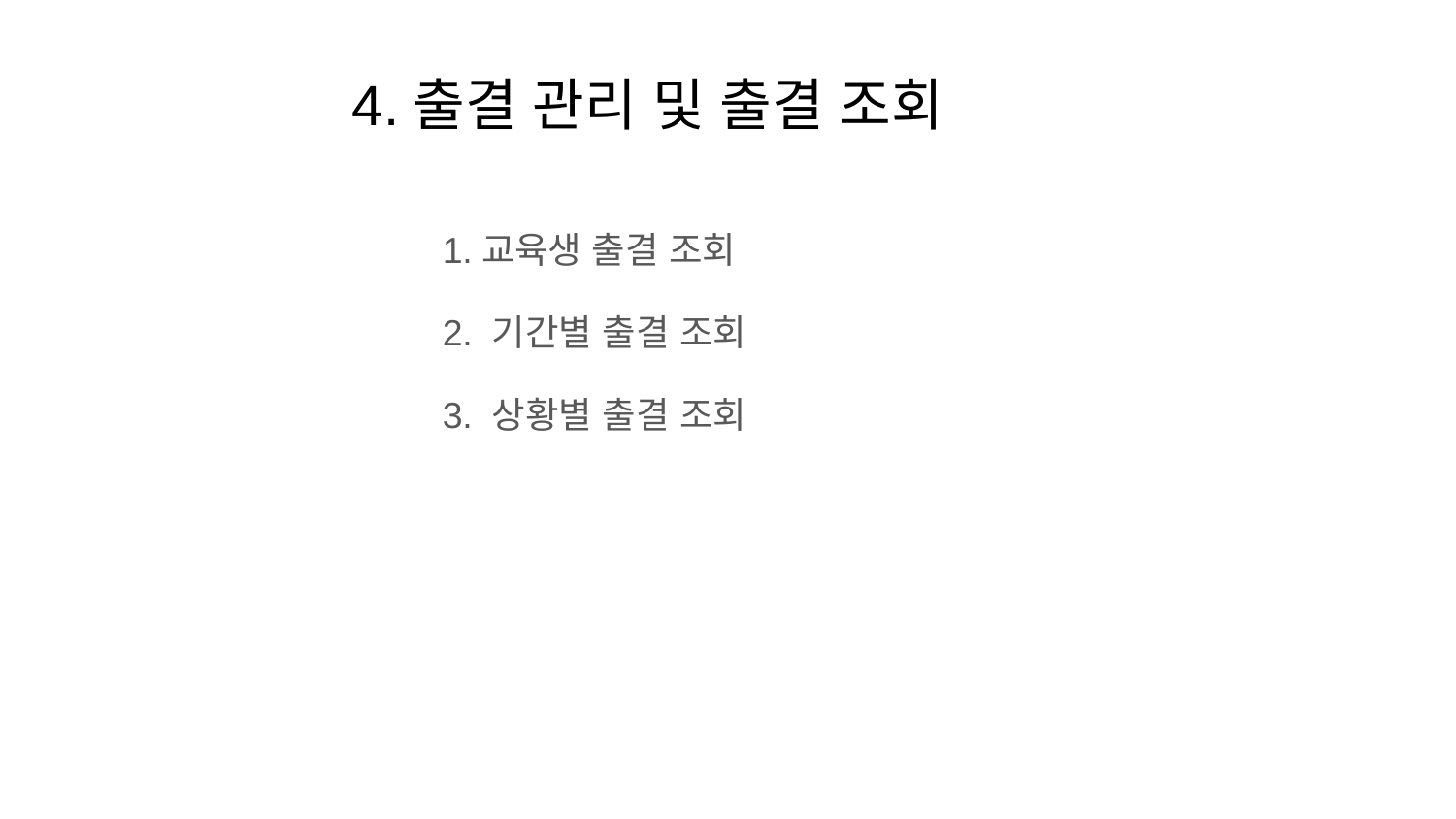

# 4.출결 관리 및 출결 조회
1.교육생 출결 조회
2. 기간별 출결 조회
3. 상황별 출결 조회